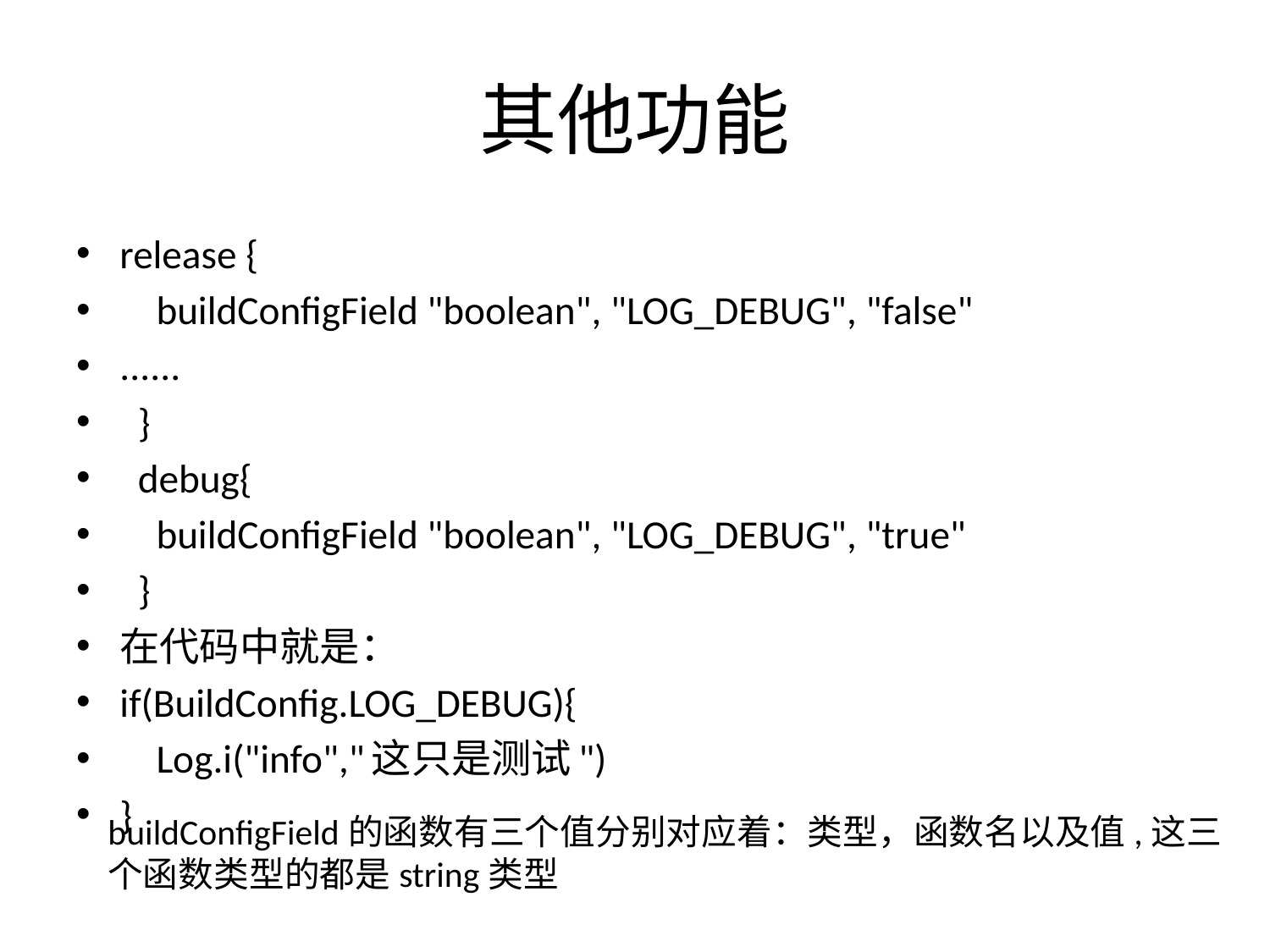

# 其他功能
release {
    buildConfigField "boolean", "LOG_DEBUG", "false"
......
  }
  debug{
    buildConfigField "boolean", "LOG_DEBUG", "true"
  }
在代码中就是：
if(BuildConfig.LOG_DEBUG){
    Log.i("info","这只是测试")
}

buildConfigField的函数有三个值分别对应着：类型，函数名以及值,这三个函数类型的都是string类型